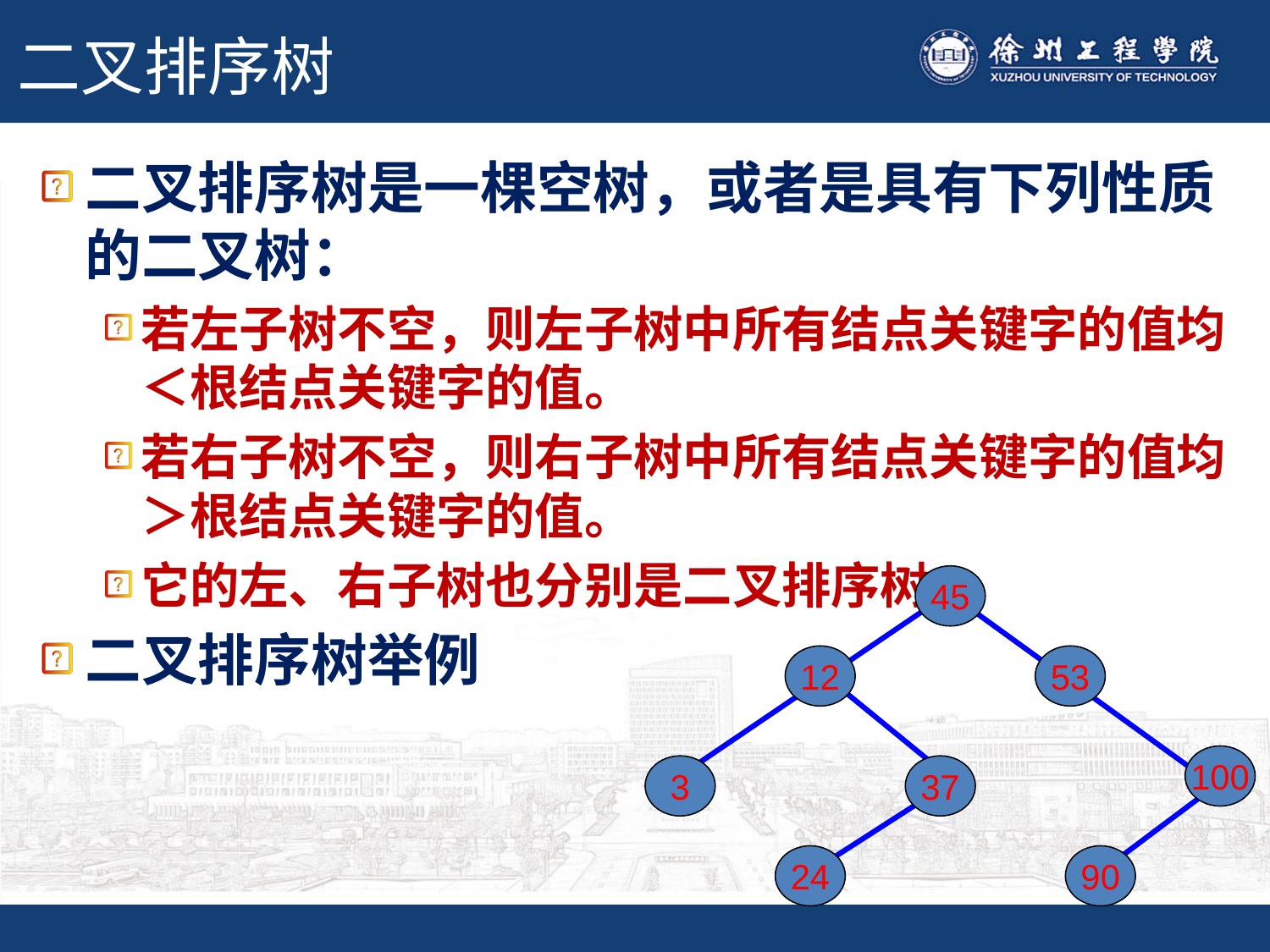

# 二叉排序树
二叉排序树是一棵空树，或者是具有下列性质的二叉树：
若左子树不空，则左子树中所有结点关键字的值均＜根结点关键字的值。
若右子树不空，则右子树中所有结点关键字的值均＞根结点关键字的值。
它的左、右子树也分别是二叉排序树。
二叉排序树举例

45

12
53

100
3
37

24
90